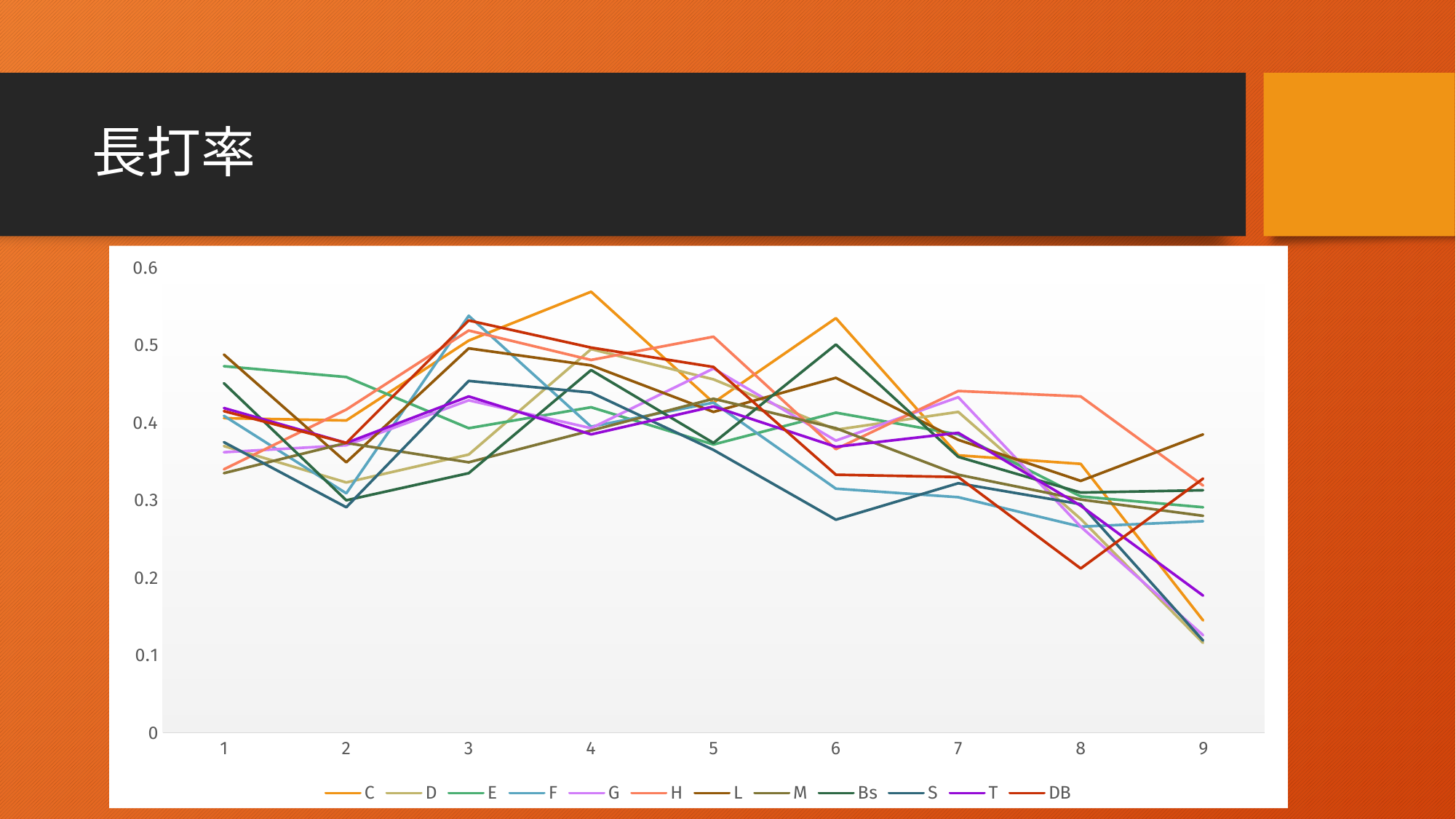

# 長打率

### Chart

| Category | C | D | E | F | G | H | L | M | Bs | S | T | DB |
|---|---|---|---|---|---|---|---|---|---|---|---|---|
| 1 | 0.406 | 0.37 | 0.473 | 0.409 | 0.362 | 0.34 | 0.488 | 0.335 | 0.451 | 0.375 | 0.419 | 0.415 |
| 2 | 0.403 | 0.323 | 0.459 | 0.309 | 0.371 | 0.417 | 0.349 | 0.374 | 0.3 | 0.291 | 0.374 | 0.374 |
| 3 | 0.506 | 0.359 | 0.393 | 0.538 | 0.429 | 0.519 | 0.496 | 0.349 | 0.335 | 0.454 | 0.434 | 0.532 |
| 4 | 0.569 | 0.495 | 0.42 | 0.395 | 0.393 | 0.481 | 0.474 | 0.39 | 0.468 | 0.439 | 0.385 | 0.497 |
| 5 | 0.426 | 0.456 | 0.372 | 0.426 | 0.47 | 0.511 | 0.414 | 0.431 | 0.374 | 0.365 | 0.421 | 0.472 |
| 6 | 0.535 | 0.391 | 0.413 | 0.315 | 0.377 | 0.366 | 0.458 | 0.393 | 0.501 | 0.275 | 0.369 | 0.333 |
| 7 | 0.358 | 0.414 | 0.385 | 0.304 | 0.433 | 0.441 | 0.378 | 0.333 | 0.356 | 0.322 | 0.387 | 0.33 |
| 8 | 0.347 | 0.276 | 0.305 | 0.266 | 0.266 | 0.434 | 0.325 | 0.301 | 0.31 | 0.295 | 0.293 | 0.212 |
| 9 | 0.145 | 0.116 | 0.291 | 0.273 | 0.126 | 0.319 | 0.385 | 0.28 | 0.313 | 0.119 | 0.177 | 0.328 |